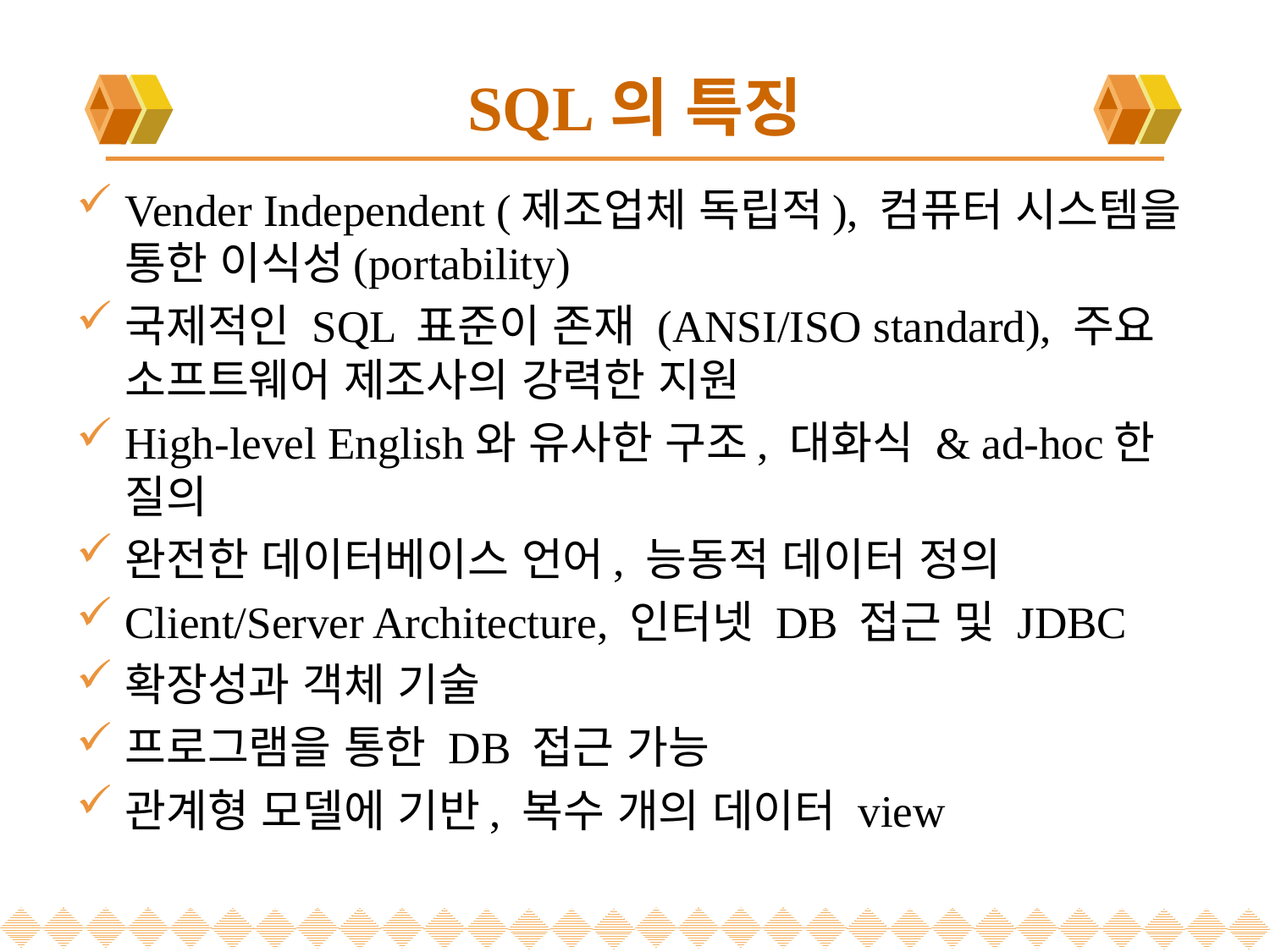

# SQL의 특징
Vender Independent (제조업체 독립적), 컴퓨터 시스템을 통한 이식성(portability)
국제적인 SQL 표준이 존재 (ANSI/ISO standard), 주요 소프트웨어 제조사의 강력한 지원
High-level English와 유사한 구조, 대화식 & ad-hoc한 질의
완전한 데이터베이스 언어, 능동적 데이터 정의
Client/Server Architecture, 인터넷 DB 접근 및 JDBC
확장성과 객체 기술
프로그램을 통한 DB 접근 가능
관계형 모델에 기반, 복수 개의 데이터 view